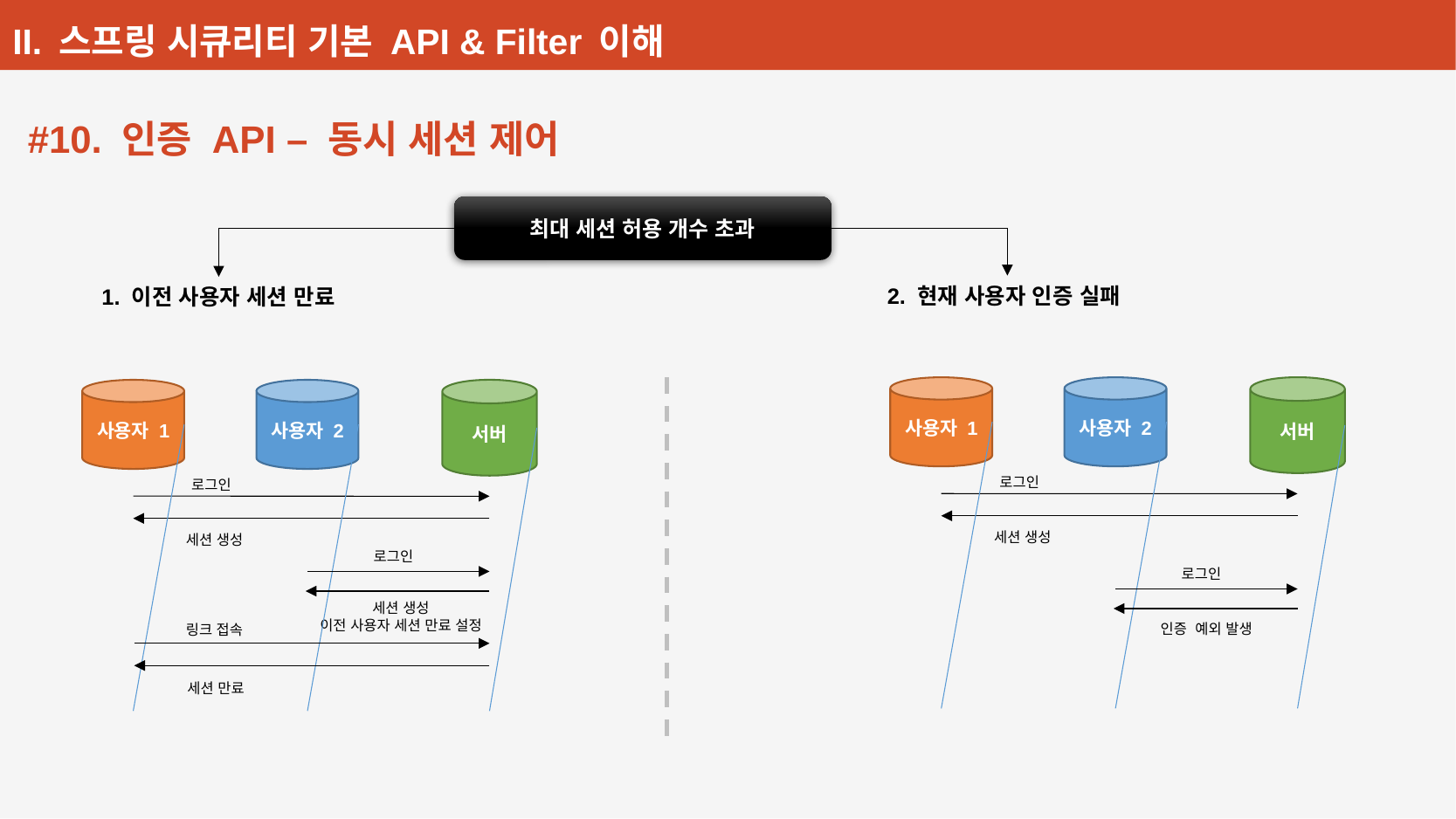

#10. 인증 API – 동시 세션 제어
최대 세션 허용 개수 초과
2. 현재 사용자 인증 실패
1. 이전 사용자 세션 만료
사용자 1
사용자 2
서버
로그인
세션 생성
로그인
인증  예외 발생
사용자 1
사용자 2
서버
로그인
세션 생성
로그인
세션 생성
이전 사용자 세션 만료 설정
링크 접속
세션 만료